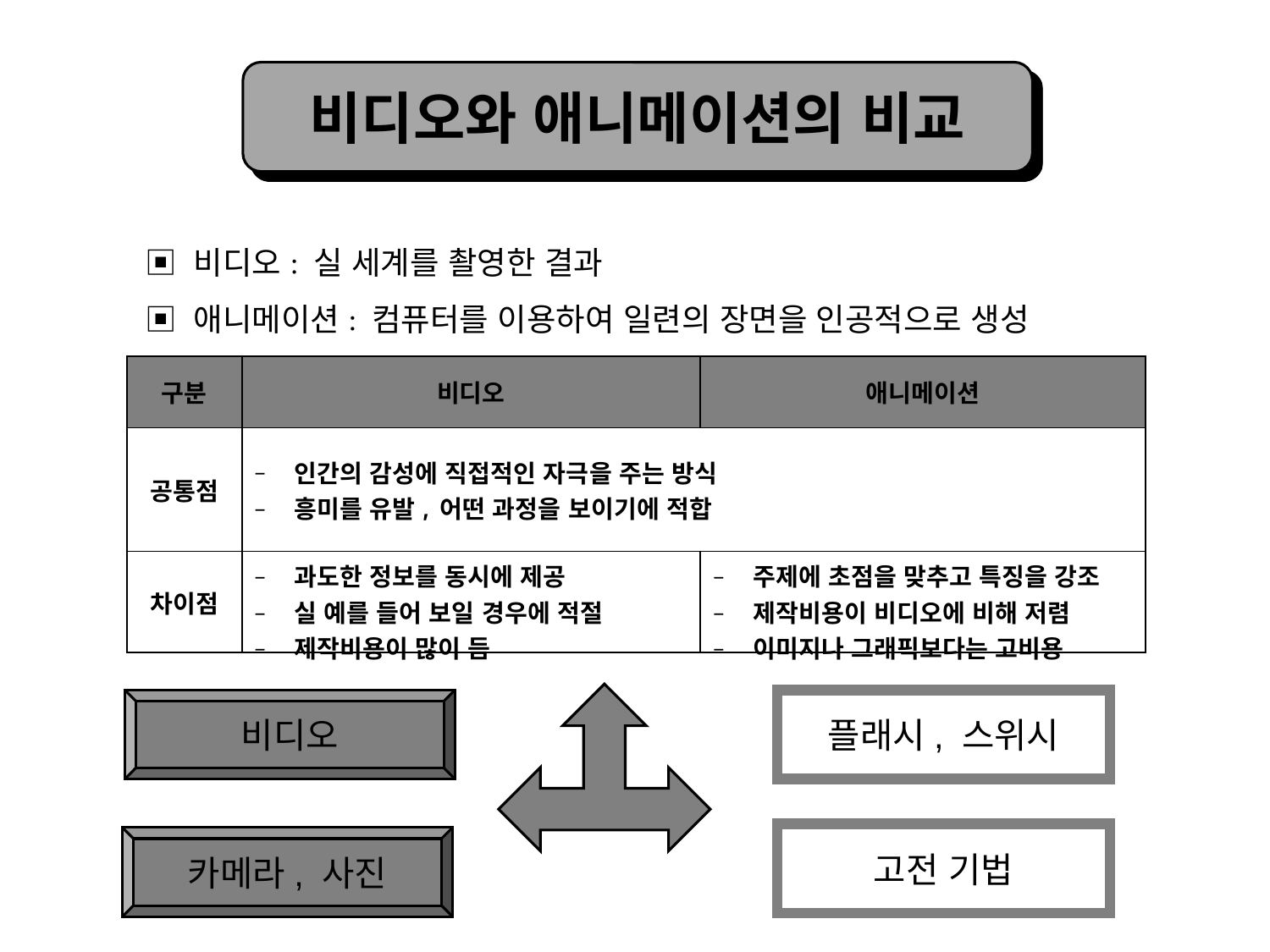

비디오와 애니메이션의 비교
▣ 비디오: 실 세계를 촬영한 결과
▣ 애니메이션: 컴퓨터를 이용하여 일련의 장면을 인공적으로 생성
| 구분 | 비디오 | 애니메이션 |
| --- | --- | --- |
| 공통점 | 인간의 감성에 직접적인 자극을 주는 방식 흥미를 유발, 어떤 과정을 보이기에 적합 |  |
| 차이점 | 과도한 정보를 동시에 제공 실 예를 들어 보일 경우에 적절 제작비용이 많이 듬 | 주제에 초점을 맞추고 특징을 강조 제작비용이 비디오에 비해 저렴 이미지나 그래픽보다는 고비용 |

플래시, 스위시
비디오
고전 기법
카메라, 사진